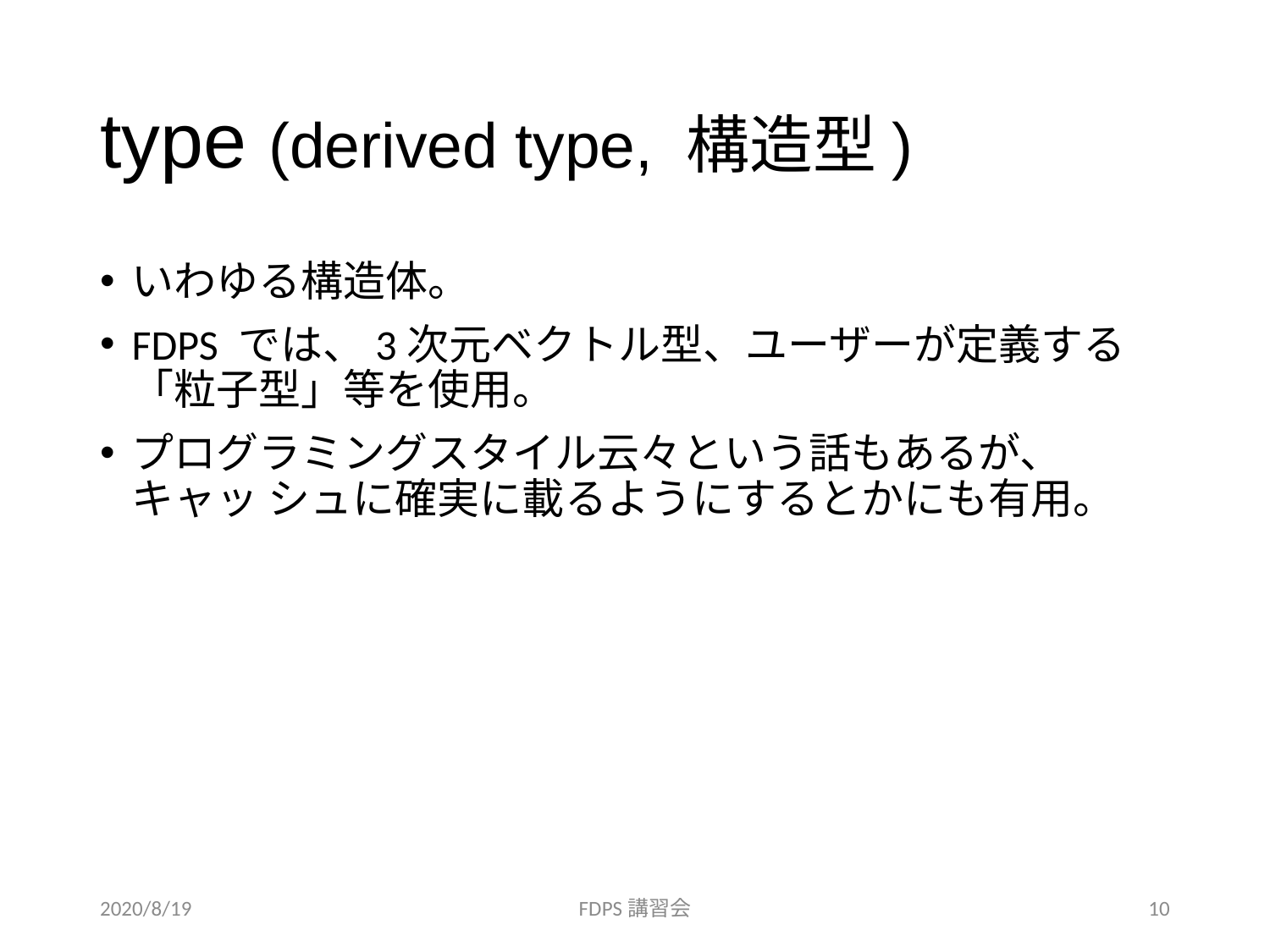

# type (derived type, 構造型)
いわゆる構造体。
FDPS では、3次元ベクトル型、ユーザーが定義する 「粒子型」等を使用。
プログラミングスタイル云々という話もあるが、キャッ シュに確実に載るようにするとかにも有用。

2020/8/19
FDPS講習会
10